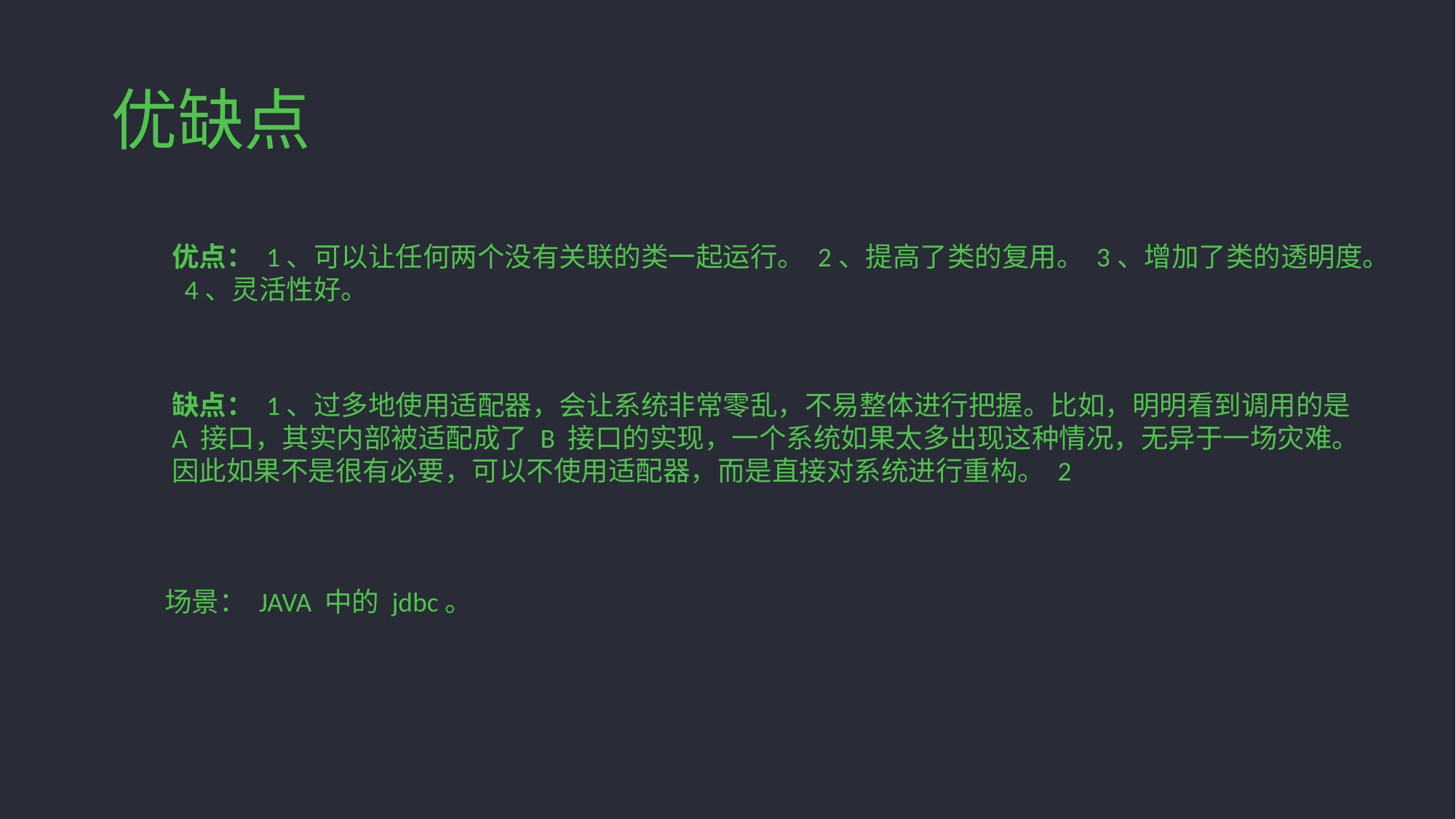

# 优缺点
优点： 1、可以让任何两个没有关联的类一起运行。 2、提高了类的复用。 3、增加了类的透明度。 4、灵活性好。
缺点： 1、过多地使用适配器，会让系统非常零乱，不易整体进行把握。比如，明明看到调用的是 A 接口，其实内部被适配成了 B 接口的实现，一个系统如果太多出现这种情况，无异于一场灾难。因此如果不是很有必要，可以不使用适配器，而是直接对系统进行重构。 2
场景： JAVA 中的 jdbc。